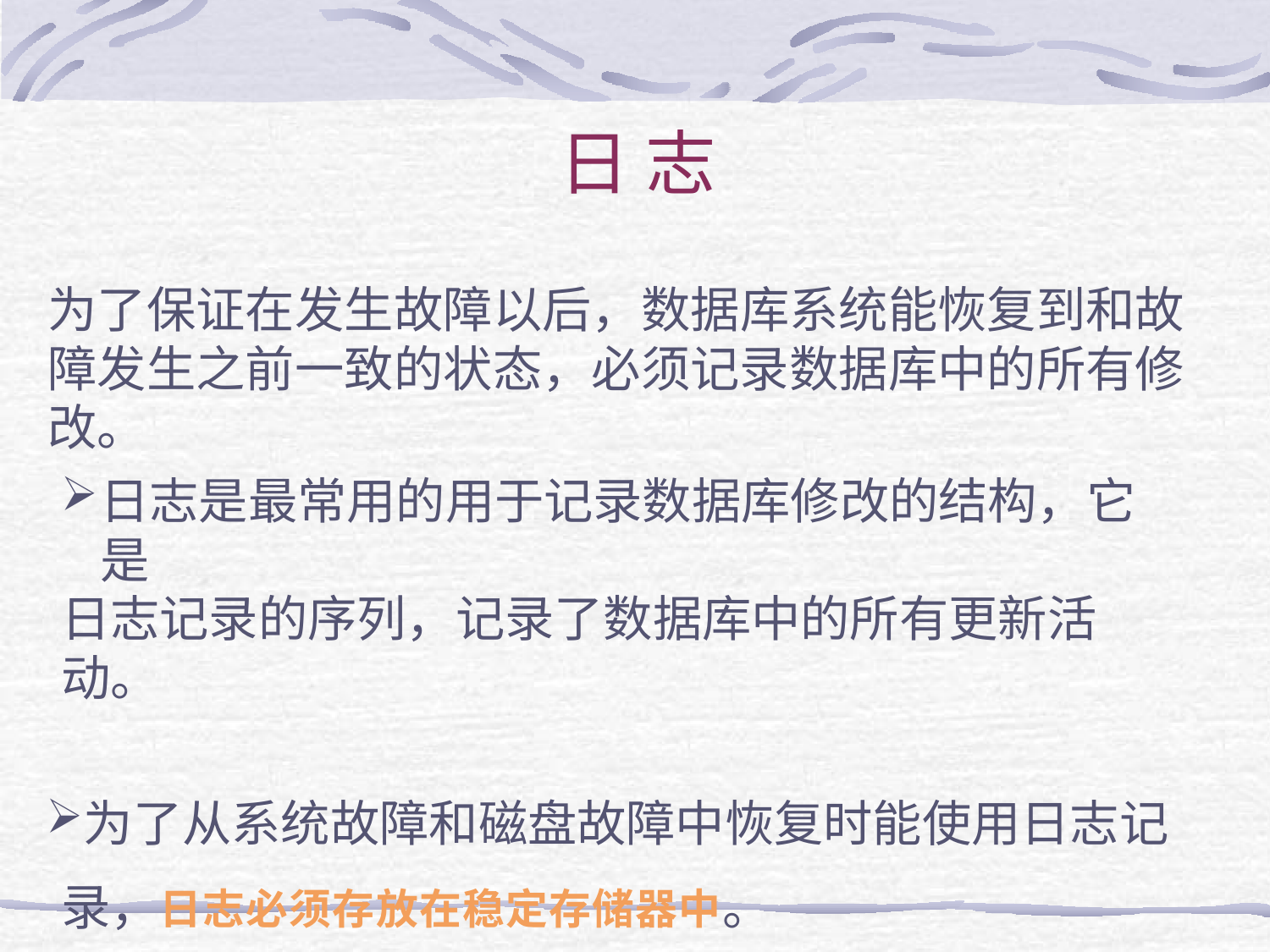

# 日 志
为了保证在发⽣故障以后，数据库系统能恢复到和故 障发⽣之前⼀致的状态，必须记录数据库中的所有修 改。
⽇志是最常⽤的⽤于记录数据库修改的结构，它是
⽇志记录的序列，记录了数据库中的所有更新活动。

为了从系统故障和磁盘故障中恢复时能使⽤⽇志记 录，⽇志必须存放在稳定存储器中。